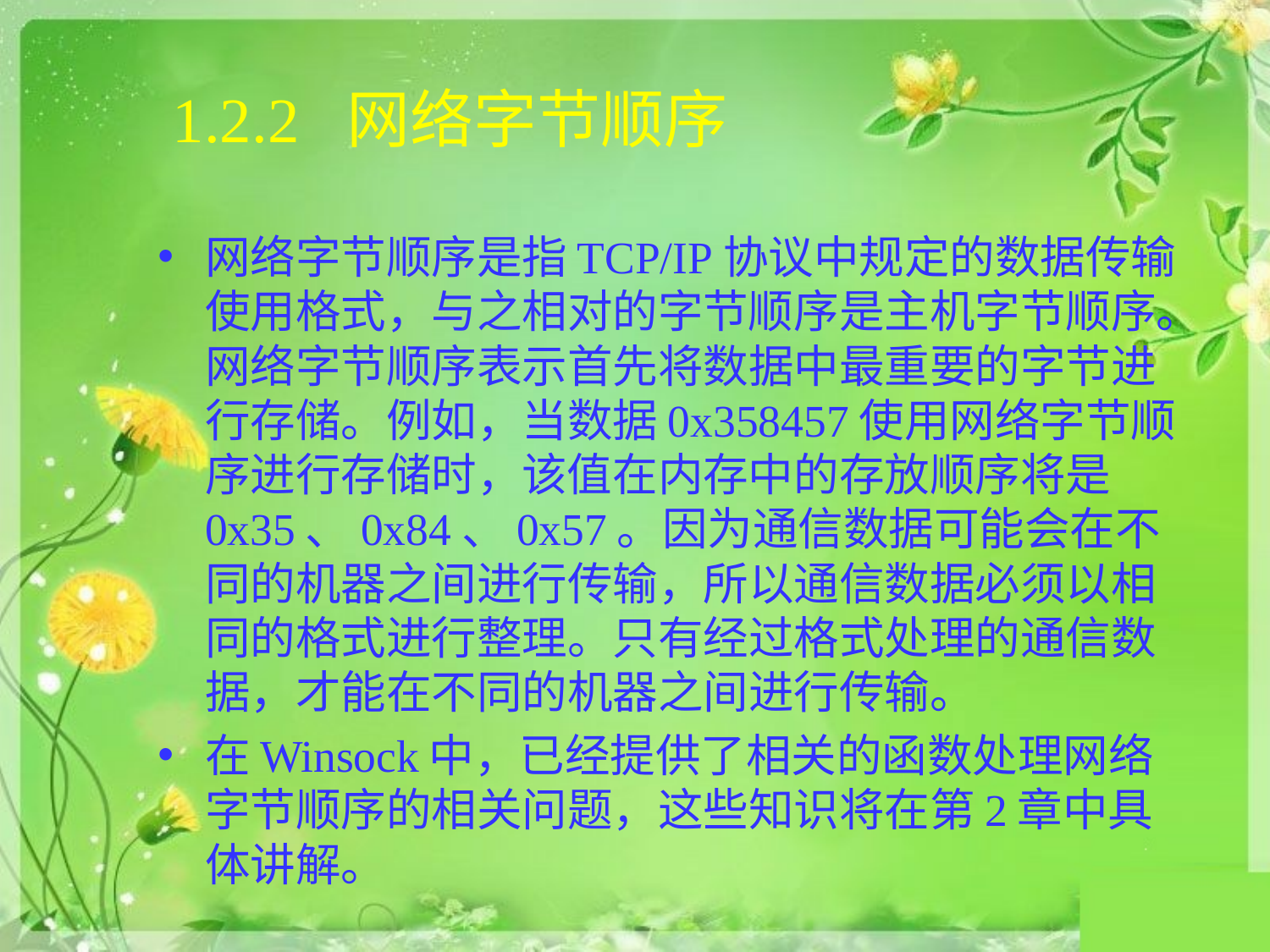

# 1.2.2  网络字节顺序
网络字节顺序是指TCP/IP协议中规定的数据传输使用格式，与之相对的字节顺序是主机字节顺序。网络字节顺序表示首先将数据中最重要的字节进行存储。例如，当数据0x358457使用网络字节顺序进行存储时，该值在内存中的存放顺序将是0x35、0x84、0x57。因为通信数据可能会在不同的机器之间进行传输，所以通信数据必须以相同的格式进行整理。只有经过格式处理的通信数据，才能在不同的机器之间进行传输。
在Winsock中，已经提供了相关的函数处理网络字节顺序的相关问题，这些知识将在第2章中具体讲解。